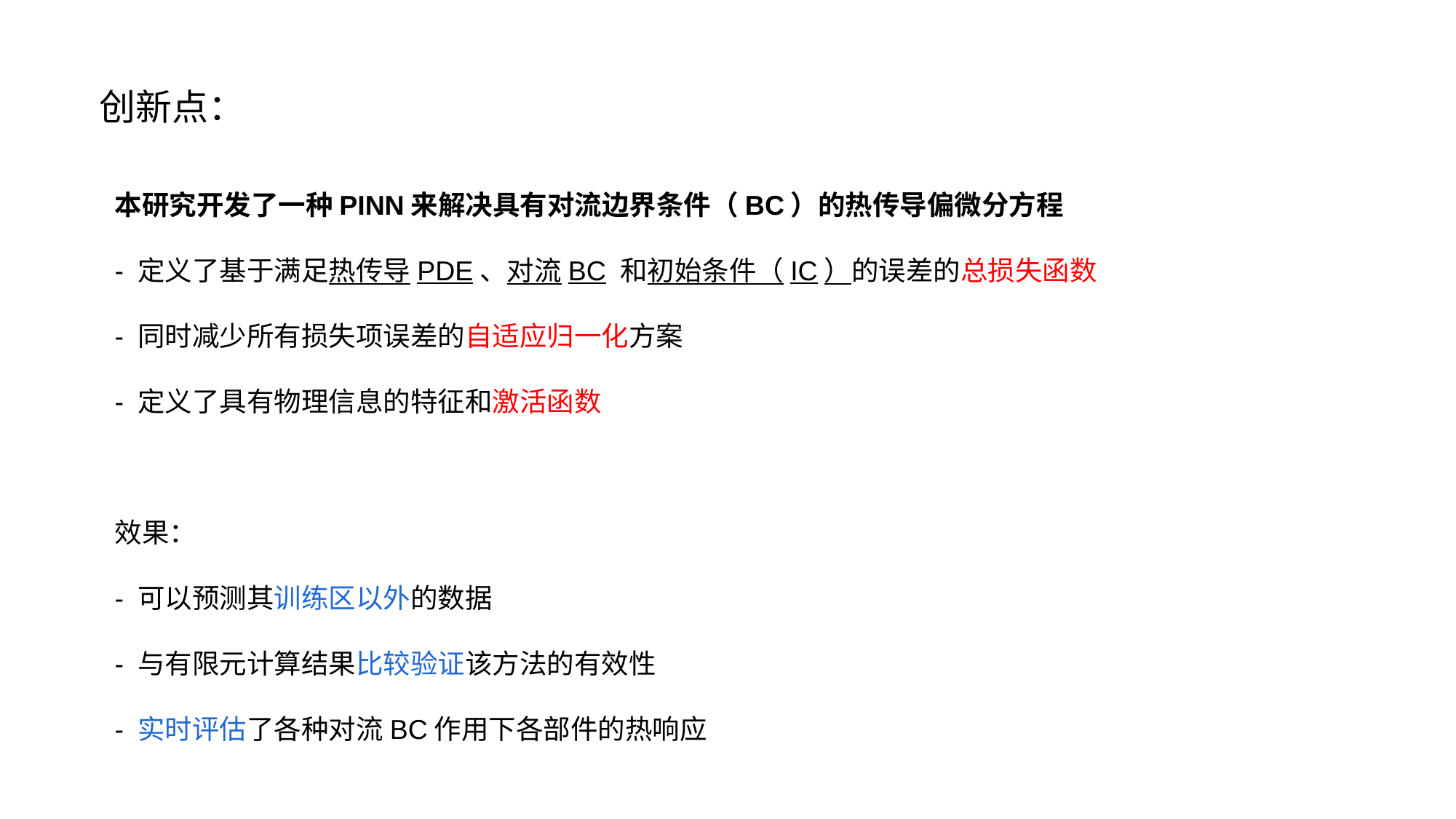

创新点：
本研究开发了一种PINN来解决具有对流边界条件（BC）的热传导偏微分方程
- 定义了基于满足热传导PDE、对流BC 和初始条件（IC）的误差的总损失函数
- 同时减少所有损失项误差的自适应归一化方案
- 定义了具有物理信息的特征和激活函数

效果：
- 可以预测其训练区以外的数据
- 与有限元计算结果比较验证该方法的有效性
- 实时评估了各种对流BC作用下各部件的热响应